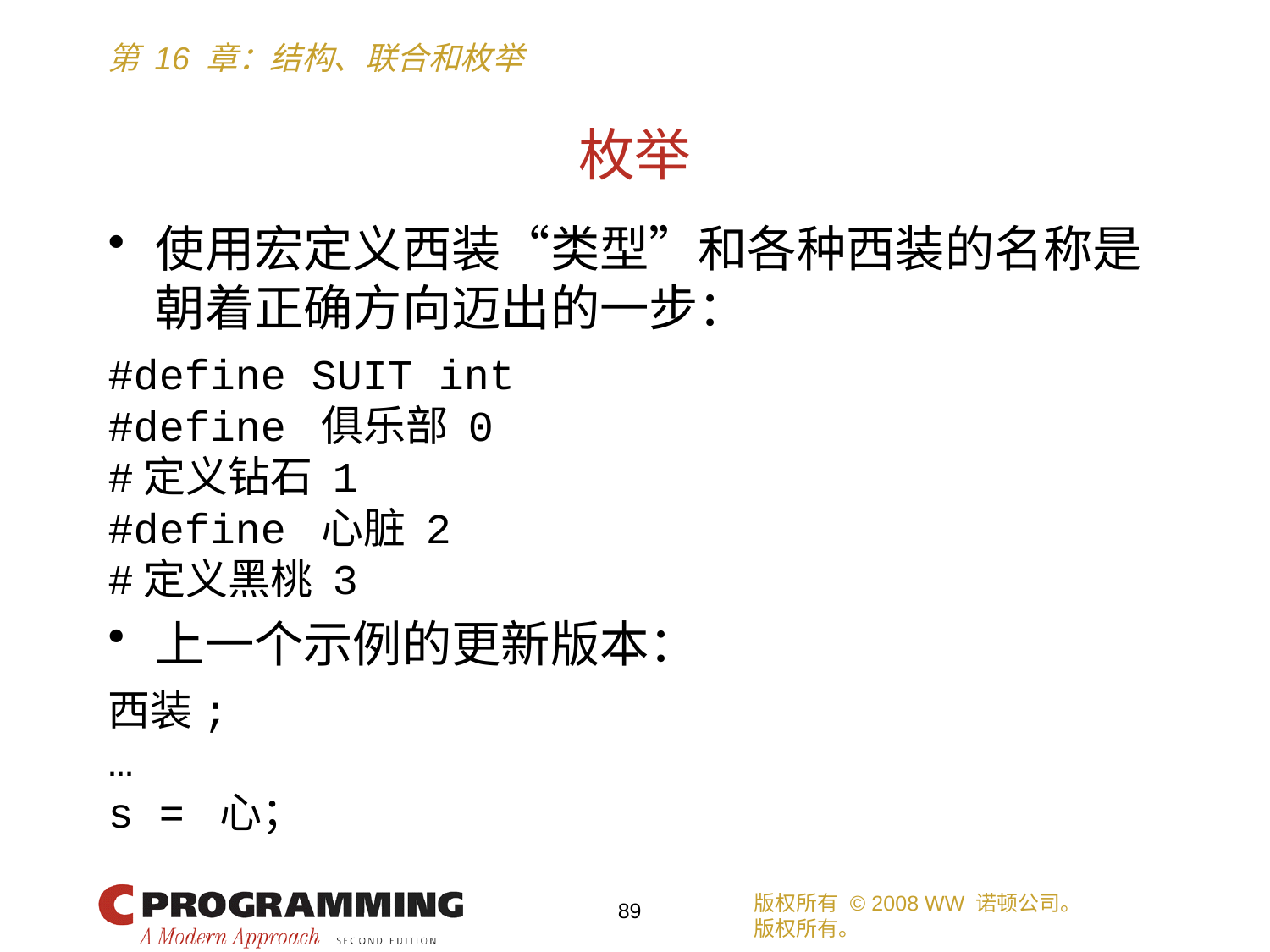

# 枚举
使用宏定义西装“类型”和各种西装的名称是朝着正确方向迈出的一步：
#define SUIT int
#define 俱乐部 0
#定义钻石 1
#define 心脏 2
#定义黑桃 3
上一个示例的更新版本：
西装;
…
s = 心；
版权所有 © 2008 WW 诺顿公司。
版权所有。
89